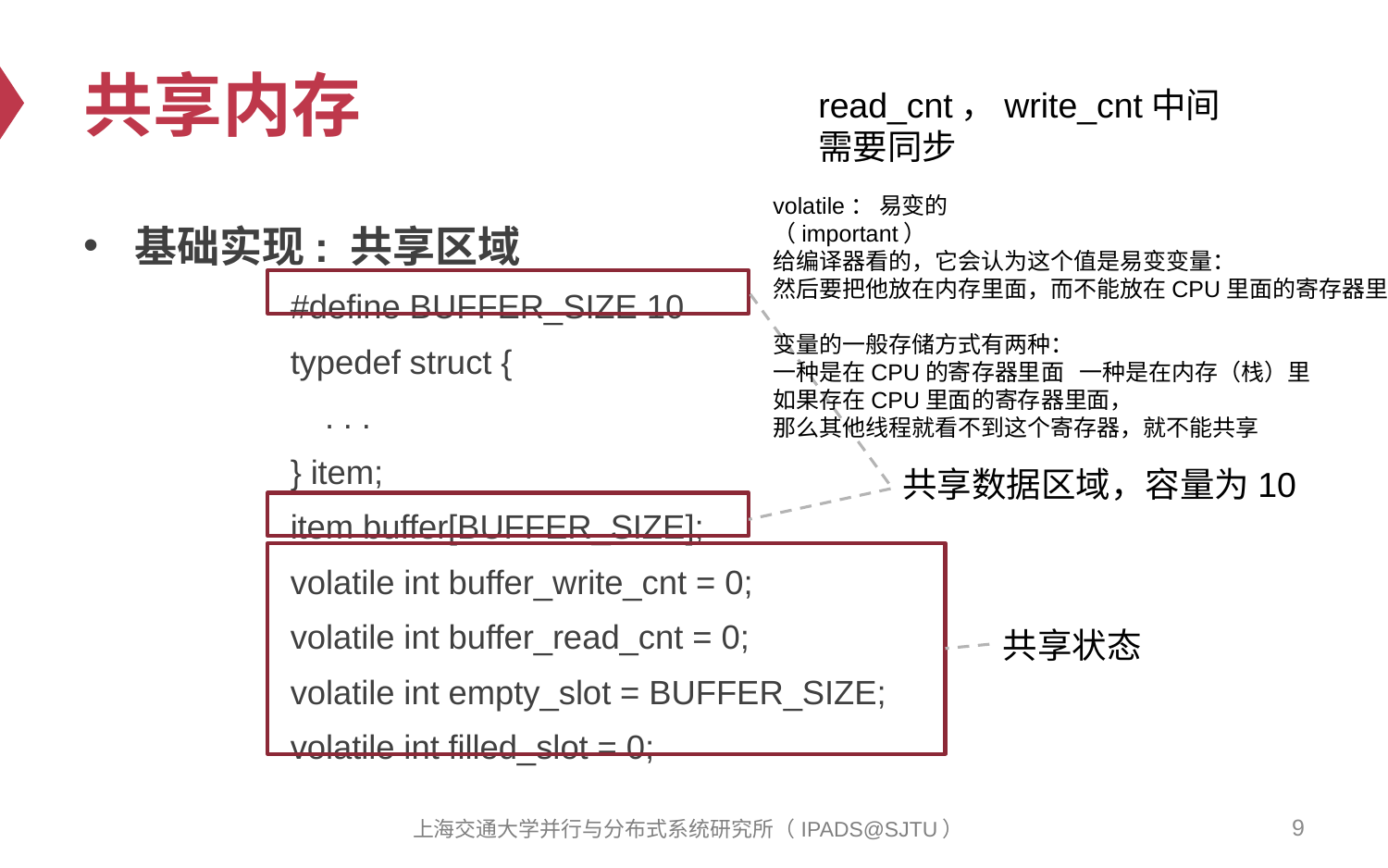

# 共享内存
read_cnt，write_cnt中间需要同步
volatile： 易变的
（important）
给编译器看的，它会认为这个值是易变变量：
然后要把他放在内存里面，而不能放在CPU里面的寄存器里

变量的一般存储方式有两种：
一种是在CPU的寄存器里面   一种是在内存（栈）里
如果存在CPU里面的寄存器里面，
那么其他线程就看不到这个寄存器，就不能共享

基础实现: 共享区域
#define BUFFER_SIZE 10
typedef struct {
	. . .
} item;
item buffer[BUFFER_SIZE];
volatile int buffer_write_cnt = 0;
volatile int buffer_read_cnt = 0;
volatile int empty_slot = BUFFER_SIZE;
volatile int filled_slot = 0;

共享数据区域，容量为10

共享状态
9
上海交通大学并行与分布式系统研究所（IPADS@SJTU）